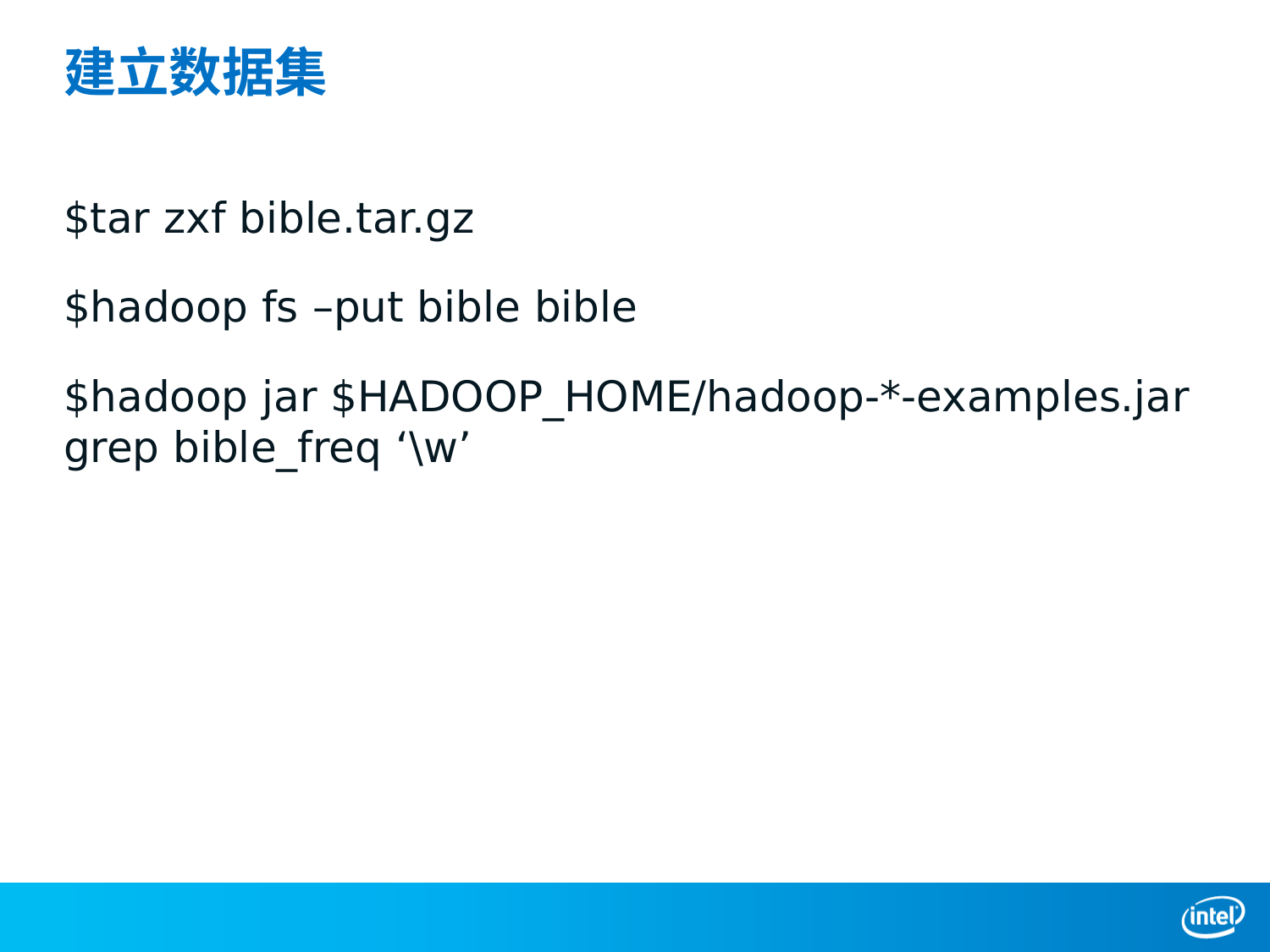

# 建立数据集
$tar zxf bible.tar.gz
$hadoop fs –put bible bible
$hadoop jar $HADOOP_HOME/hadoop-*-examples.jar grep bible_freq ‘\w’